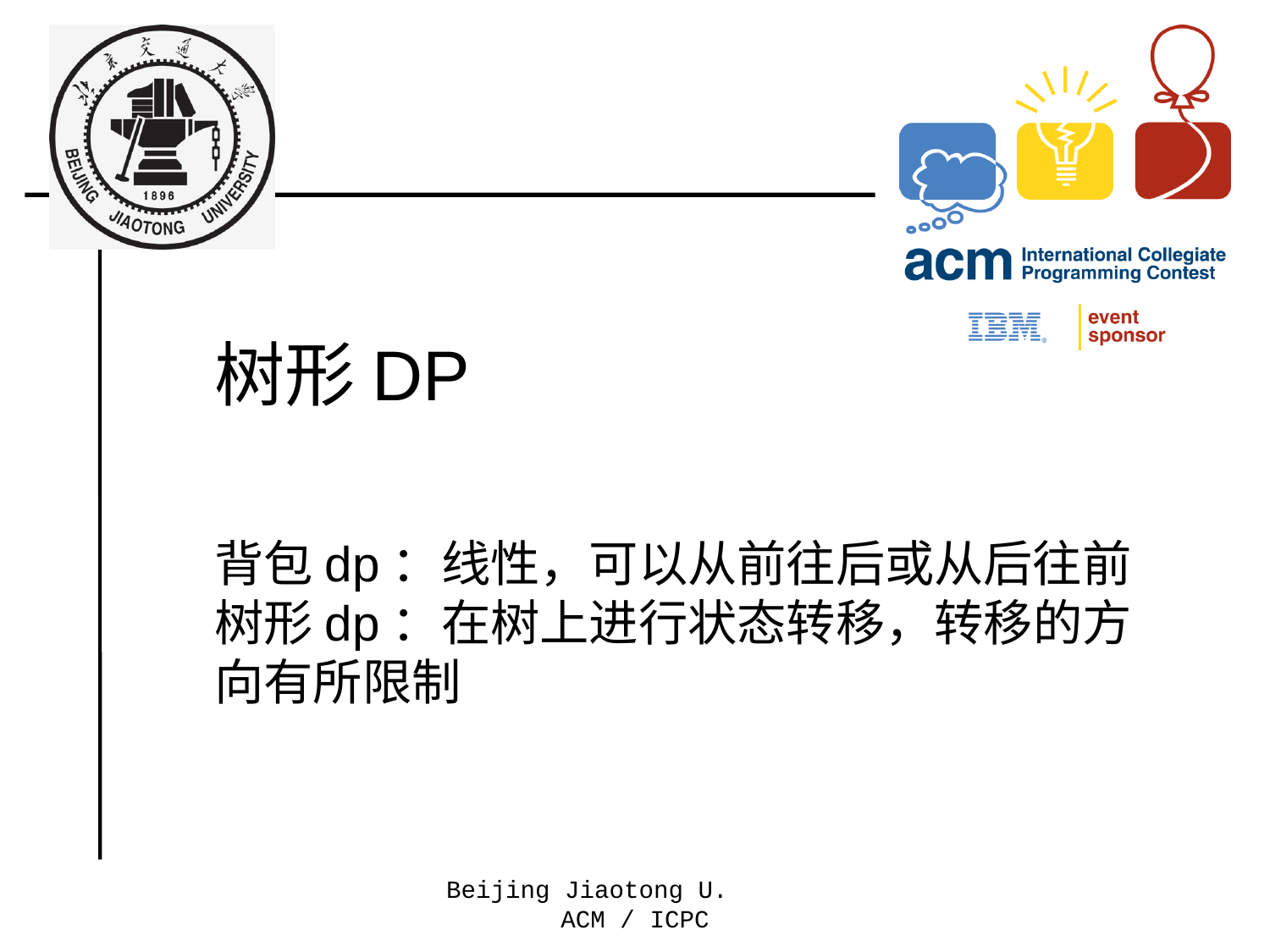

#

树形DP

背包dp：线性，可以从前往后或从后往前
树形dp：在树上进行状态转移，转移的方向有所限制